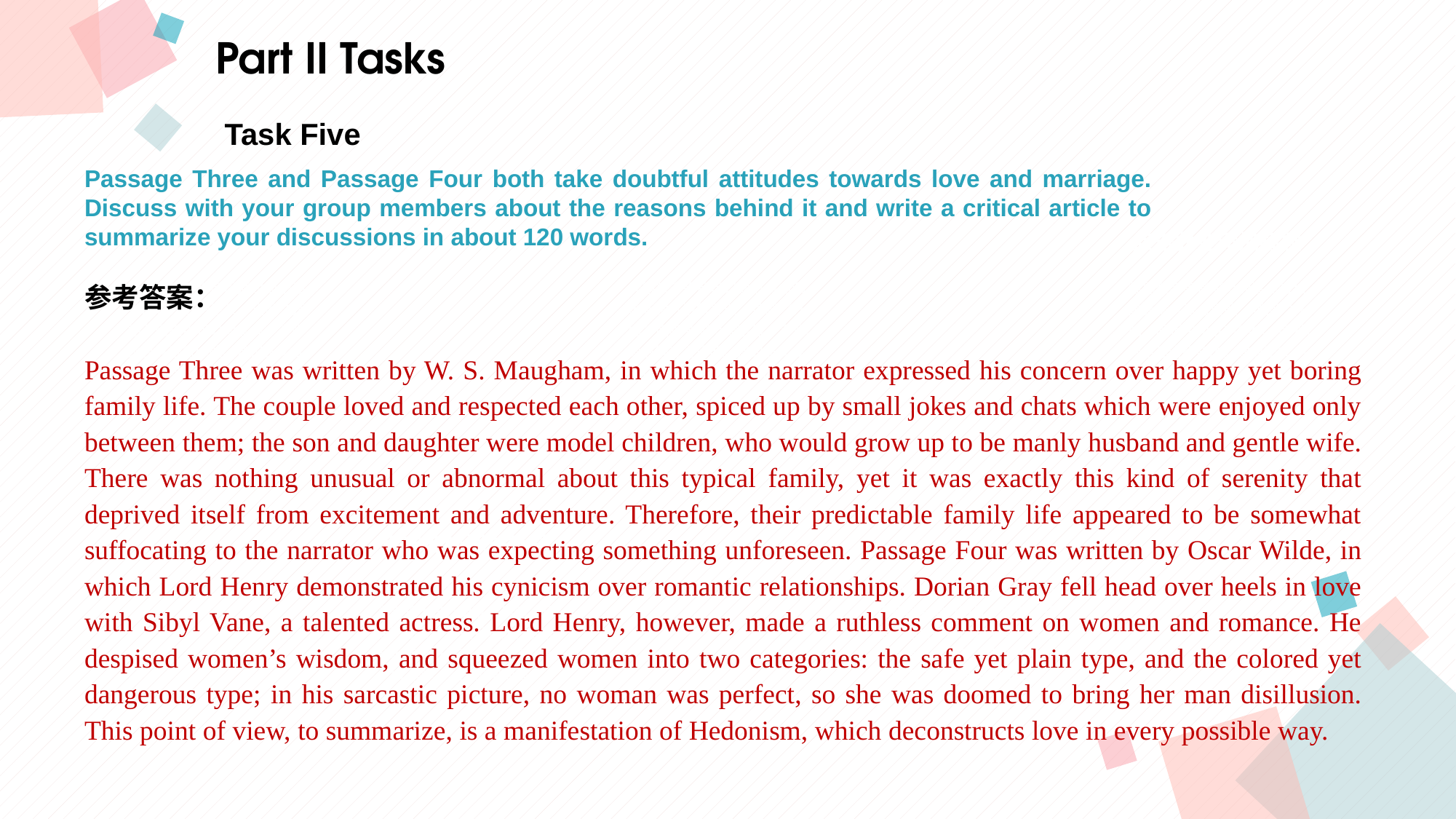

Part II Tasks
Task Five
Passage Three and Passage Four both take doubtful attitudes towards love and marriage. Discuss with your group members about the reasons behind it and write a critical article to summarize your discussions in about 120 words.
点击此处添加标题
点击此处添加标题
标题数字等都可以通过点击和重新输入进行更改，顶部“开始”面板中可以对字体、字号、颜色等进行修改。建议正文8-14号字，1.3倍字间距。
标题数字等都可以通过点击和重新输入进行更改，顶部“开始”面板中可以对字体、字号、颜色等进行修改。建议正文8-14号字，1.3倍字间距。
标题数字等都可以通过点击和重新输入进行更改，顶部“开始”面板中可以对字体、字号、颜色等进行修改。建议正文8-14号字，1.3倍字间距。
参考答案：

Passage Three was written by W. S. Maugham, in which the narrator expressed his concern over happy yet boring family life. The couple loved and respected each other, spiced up by small jokes and chats which were enjoyed only between them; the son and daughter were model children, who would grow up to be manly husband and gentle wife. There was nothing unusual or abnormal about this typical family, yet it was exactly this kind of serenity that deprived itself from excitement and adventure. Therefore, their predictable family life appeared to be somewhat suffocating to the narrator who was expecting something unforeseen. Passage Four was written by Oscar Wilde, in which Lord Henry demonstrated his cynicism over romantic relationships. Dorian Gray fell head over heels in love with Sibyl Vane, a talented actress. Lord Henry, however, made a ruthless comment on women and romance. He despised women’s wisdom, and squeezed women into two categories: the safe yet plain type, and the colored yet dangerous type; in his sarcastic picture, no woman was perfect, so she was doomed to bring her man disillusion. This point of view, to summarize, is a manifestation of Hedonism, which deconstructs love in every possible way.
点击此处添加标题
标题数字等都可以通过点击和重新输入进行更改，顶部“开始”面板中可以对字体、字号、颜色等进行修改。建议正文8-14号字，1.3倍字间距。
标题数字等都可以通过点击和重新输入进行更改，顶部“开始”面板中可以对字体、字号、颜色等进行修改。建议正文8-14号字，1.3倍字间距。